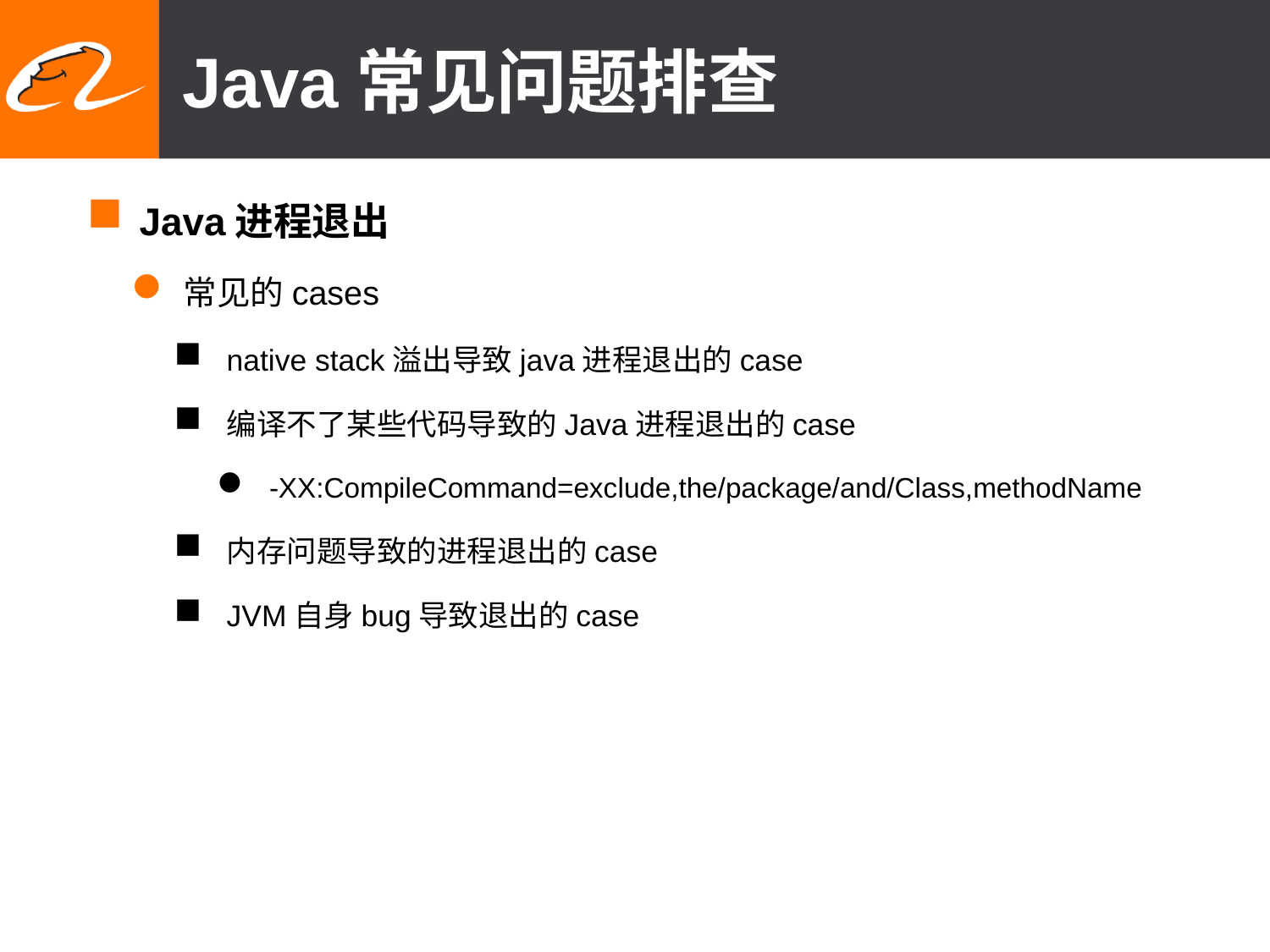

# Java常见问题排查
Java进程退出
常见的cases
native stack溢出导致java进程退出的case
编译不了某些代码导致的Java进程退出的case
-XX:CompileCommand=exclude,the/package/and/Class,methodName
内存问题导致的进程退出的case
JVM自身bug导致退出的case